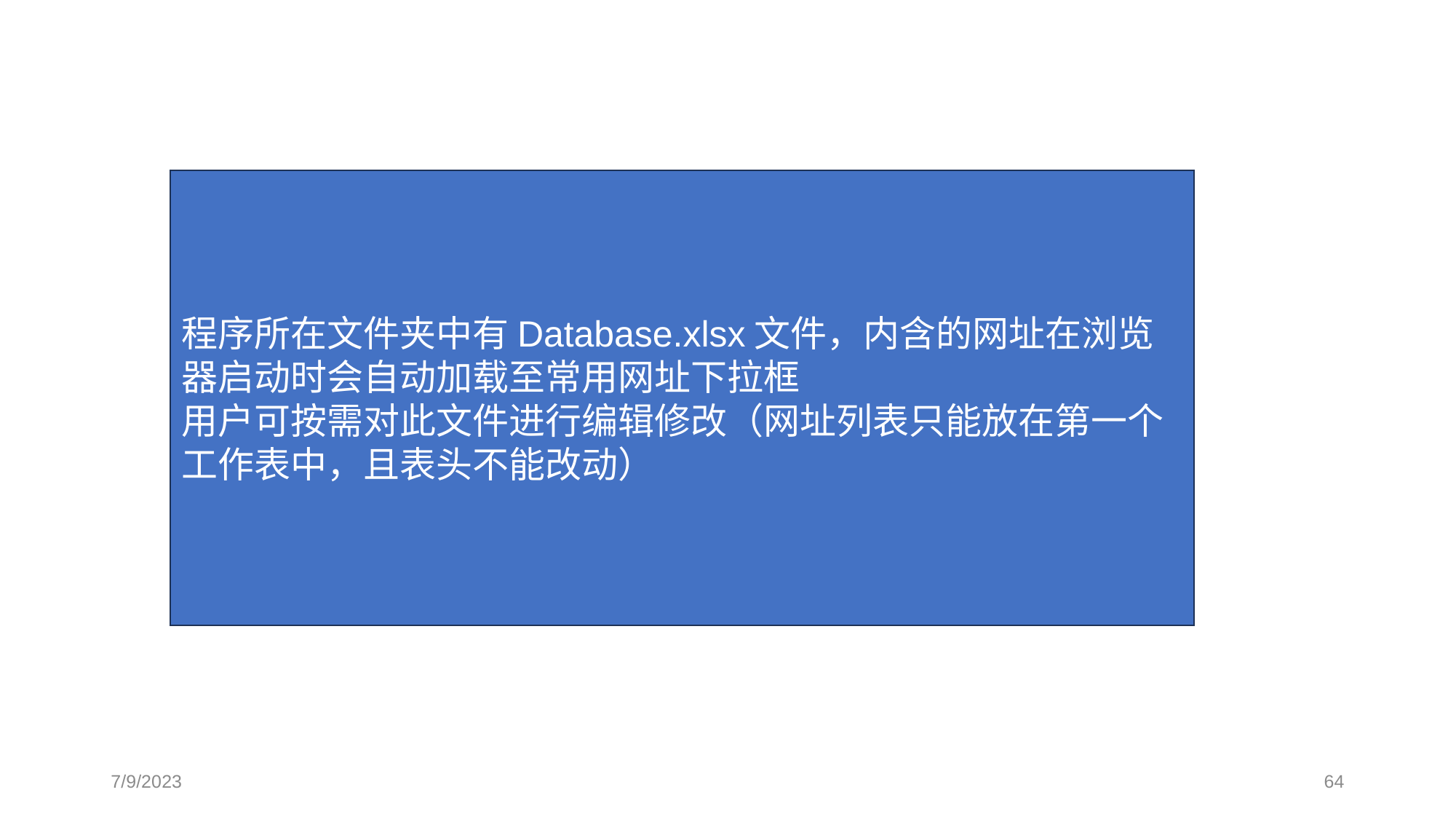

程序所在文件夹中有Database.xlsx文件，内含的网址在浏览器启动时会自动加载至常用网址下拉框
用户可按需对此文件进行编辑修改（网址列表只能放在第一个工作表中，且表头不能改动）
7/9/2023

64